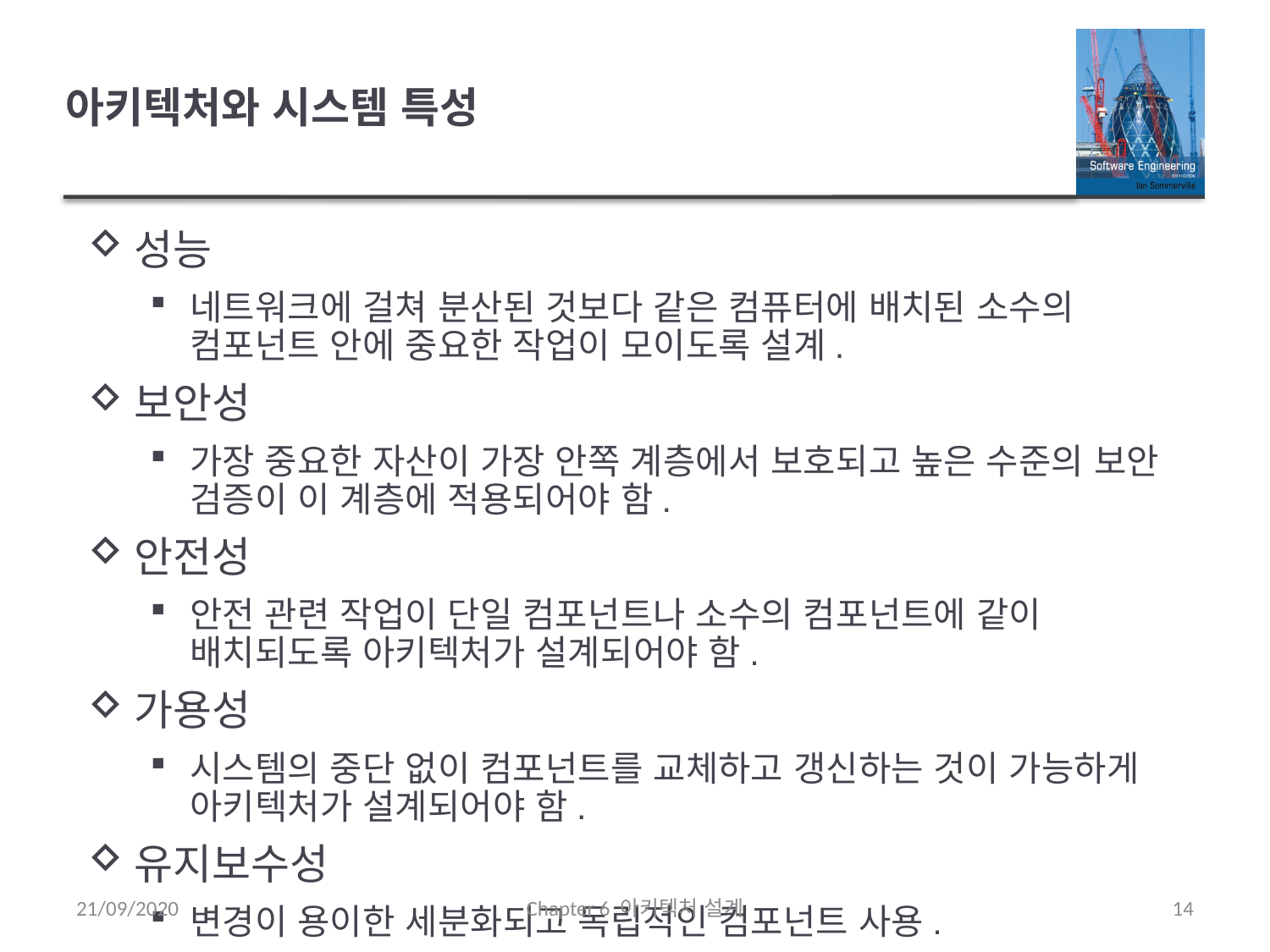

# 아키텍처와 시스템 특성
성능
네트워크에 걸쳐 분산된 것보다 같은 컴퓨터에 배치된 소수의 컴포넌트 안에 중요한 작업이 모이도록 설계.
보안성
가장 중요한 자산이 가장 안쪽 계층에서 보호되고 높은 수준의 보안 검증이 이 계층에 적용되어야 함.
안전성
안전 관련 작업이 단일 컴포넌트나 소수의 컴포넌트에 같이 배치되도록 아키텍처가 설계되어야 함.
가용성
시스템의 중단 없이 컴포넌트를 교체하고 갱신하는 것이 가능하게 아키텍처가 설계되어야 함.
유지보수성
변경이 용이한 세분화되고 독립적인 컴포넌트 사용.
21/09/2020
Chapter 6 아키텍처 설계
14